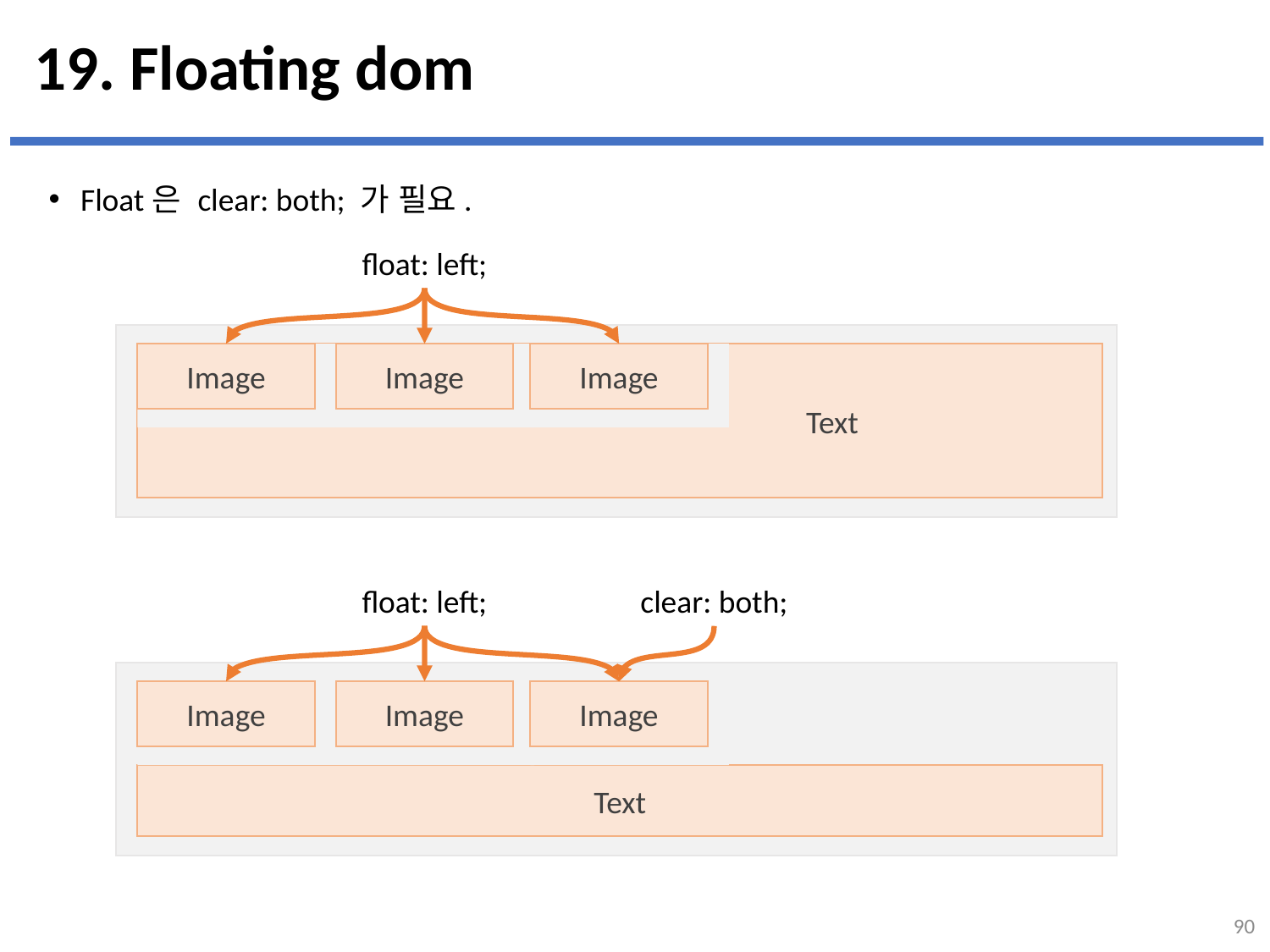

# 19. Floating dom
Float은 clear: both; 가 필요.
float: left;

Image
Image
Image
                                                           Text
Image
Image
Image
float: left;
clear: both;

Image
Image
Image
Image
Image
Image
Text
90